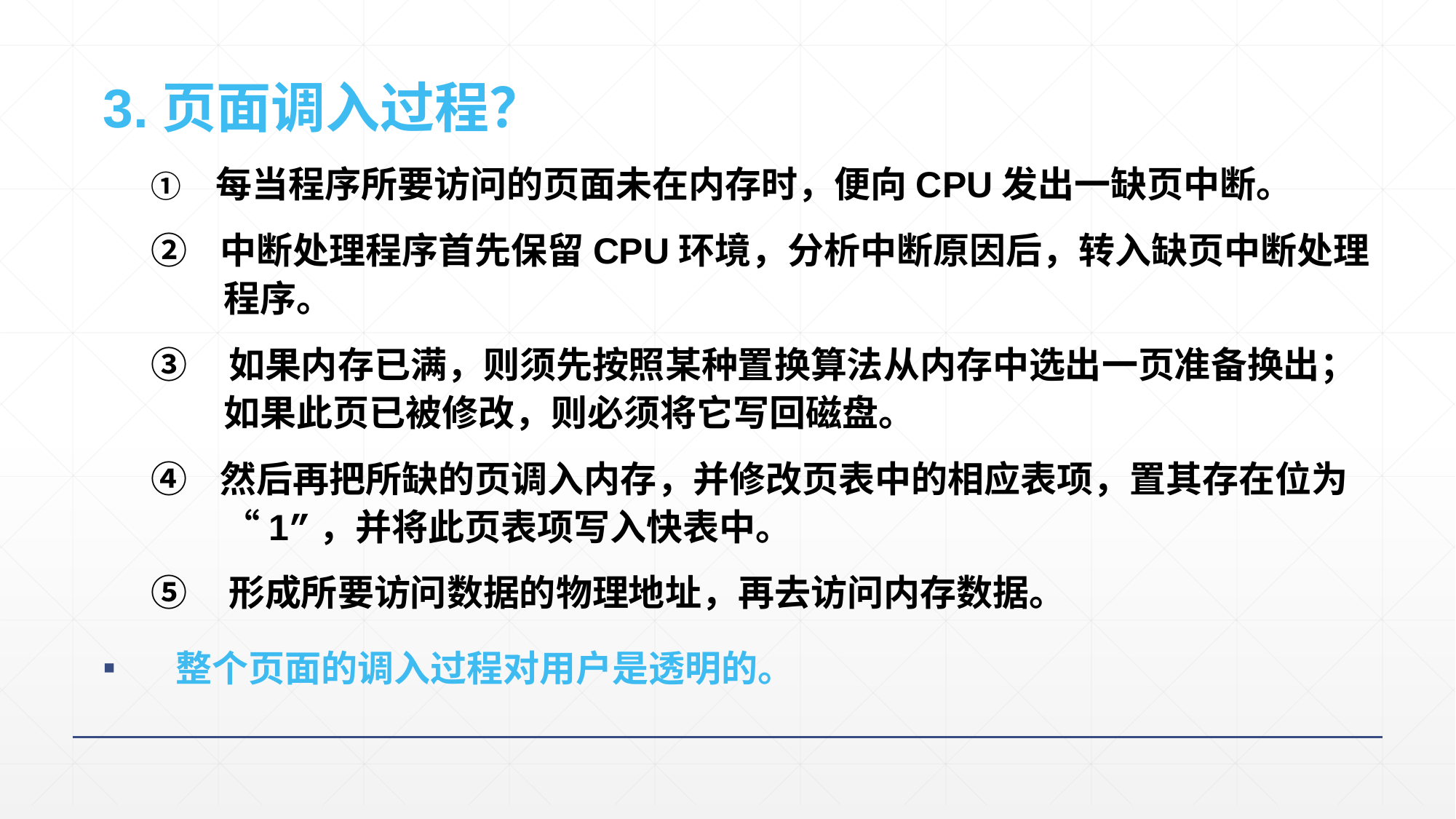

# 3.页面调入过程？
①    每当程序所要访问的页面未在内存时，便向CPU发出一缺页中断。
②   中断处理程序首先保留CPU环境，分析中断原因后，转入缺页中断处理程序。
③    如果内存已满，则须先按照某种置换算法从内存中选出一页准备换出；如果此页已被修改，则必须将它写回磁盘。
④   然后再把所缺的页调入内存，并修改页表中的相应表项，置其存在位为“1”，并将此页表项写入快表中。
⑤    形成所要访问数据的物理地址，再去访问内存数据。
整个页面的调入过程对用户是透明的。